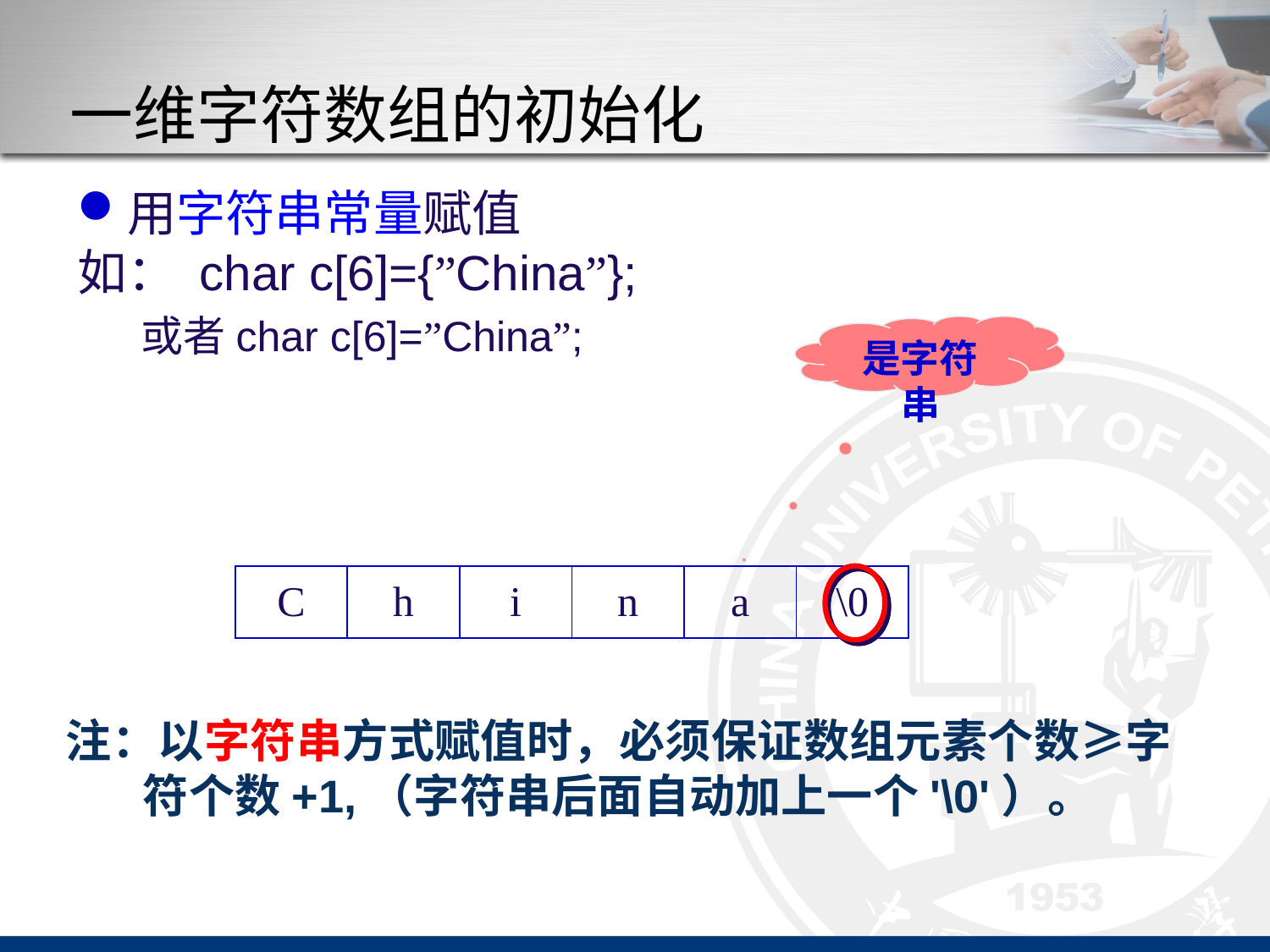

# 一维字符数组的初始化
用字符串常量赋值
如： char c[6]={”China”};
或者char c[6]=”China”;
是字符串
| C | h | i | n | a | \0 |
| --- | --- | --- | --- | --- | --- |

 注：以字符串方式赋值时，必须保证数组元素个数≥字符个数+1,（字符串后面自动加上一个'\0'）。